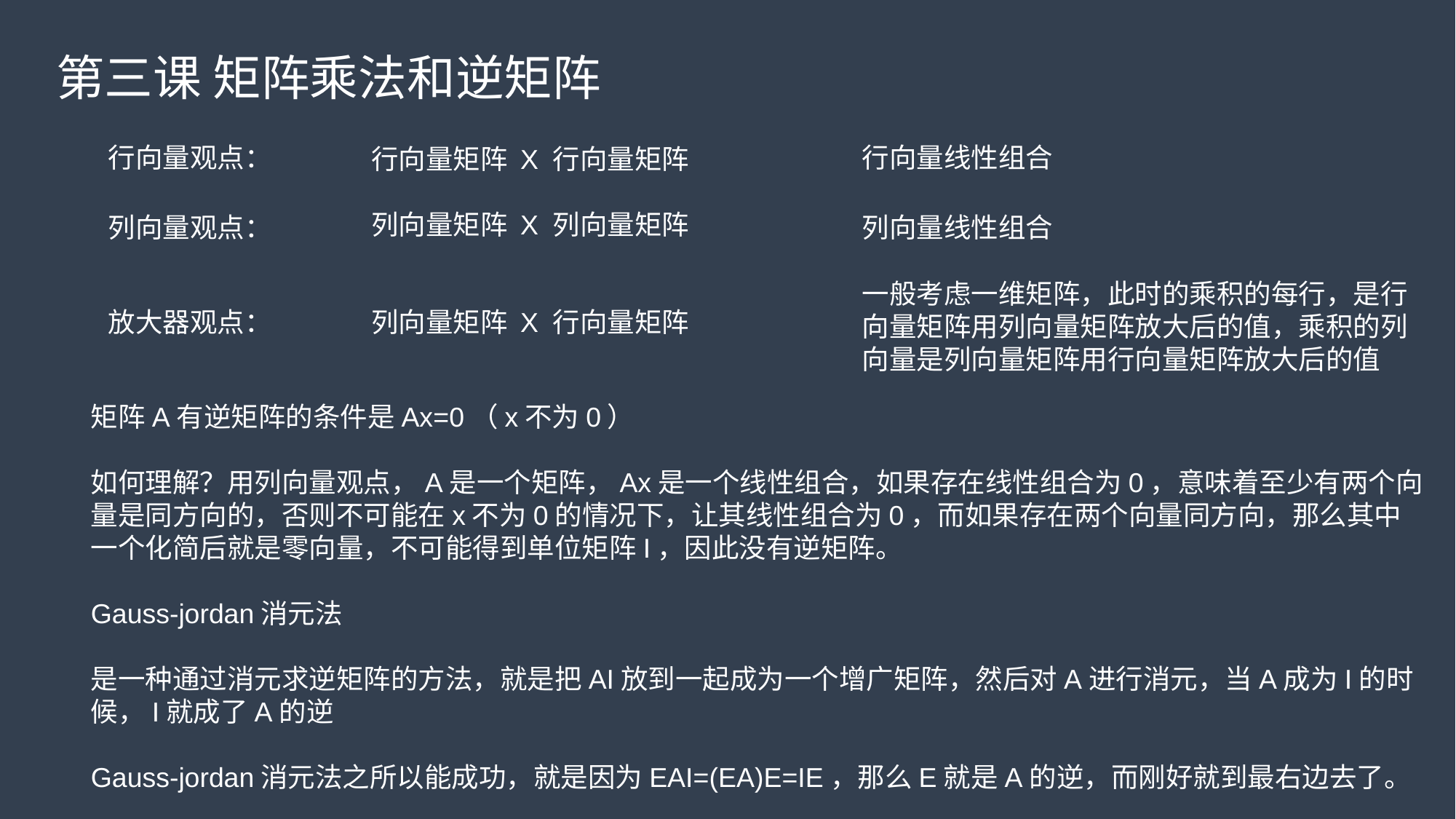

第三课 矩阵乘法和逆矩阵
行向量观点：
行向量线性组合
行向量矩阵 X 行向量矩阵
列向量矩阵 X 列向量矩阵
列向量观点：
列向量线性组合
一般考虑一维矩阵，此时的乘积的每行，是行向量矩阵用列向量矩阵放大后的值，乘积的列向量是列向量矩阵用行向量矩阵放大后的值
放大器观点：
列向量矩阵 X 行向量矩阵
矩阵A有逆矩阵的条件是Ax=0（x不为0）

如何理解？用列向量观点，A是一个矩阵，Ax是一个线性组合，如果存在线性组合为0，意味着至少有两个向量是同方向的，否则不可能在x不为0的情况下，让其线性组合为0，而如果存在两个向量同方向，那么其中一个化简后就是零向量，不可能得到单位矩阵I，因此没有逆矩阵。

Gauss-jordan消元法

是一种通过消元求逆矩阵的方法，就是把AI放到一起成为一个增广矩阵，然后对A进行消元，当A成为I的时候，I就成了A的逆

Gauss-jordan消元法之所以能成功，就是因为EAI=(EA)E=IE，那么E就是A的逆，而刚好就到最右边去了。